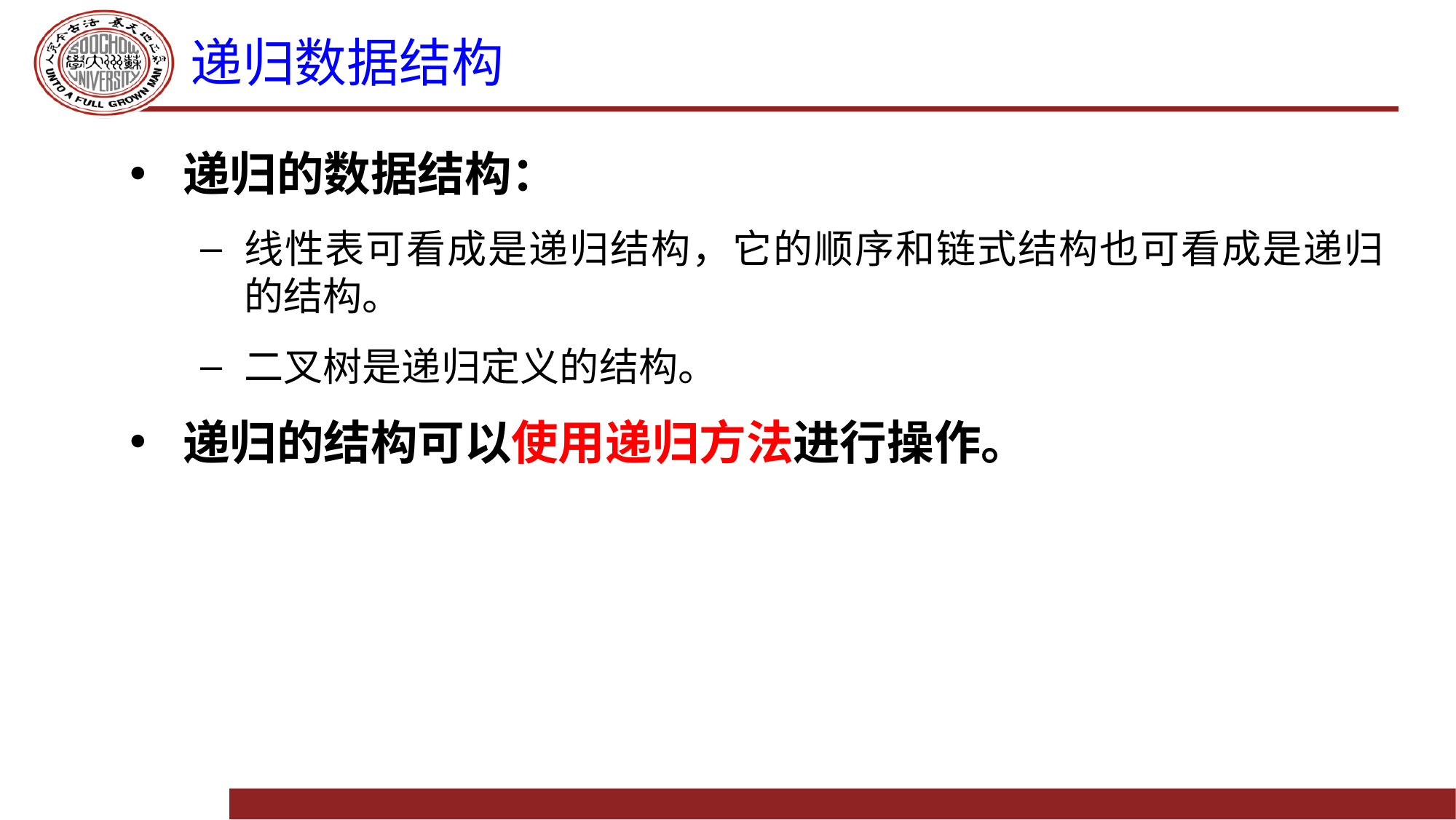

# 递归数据结构
递归的数据结构：
线性表可看成是递归结构，它的顺序和链式结构也可看成是递归的结构。
二叉树是递归定义的结构。
递归的结构可以使用递归方法进行操作。